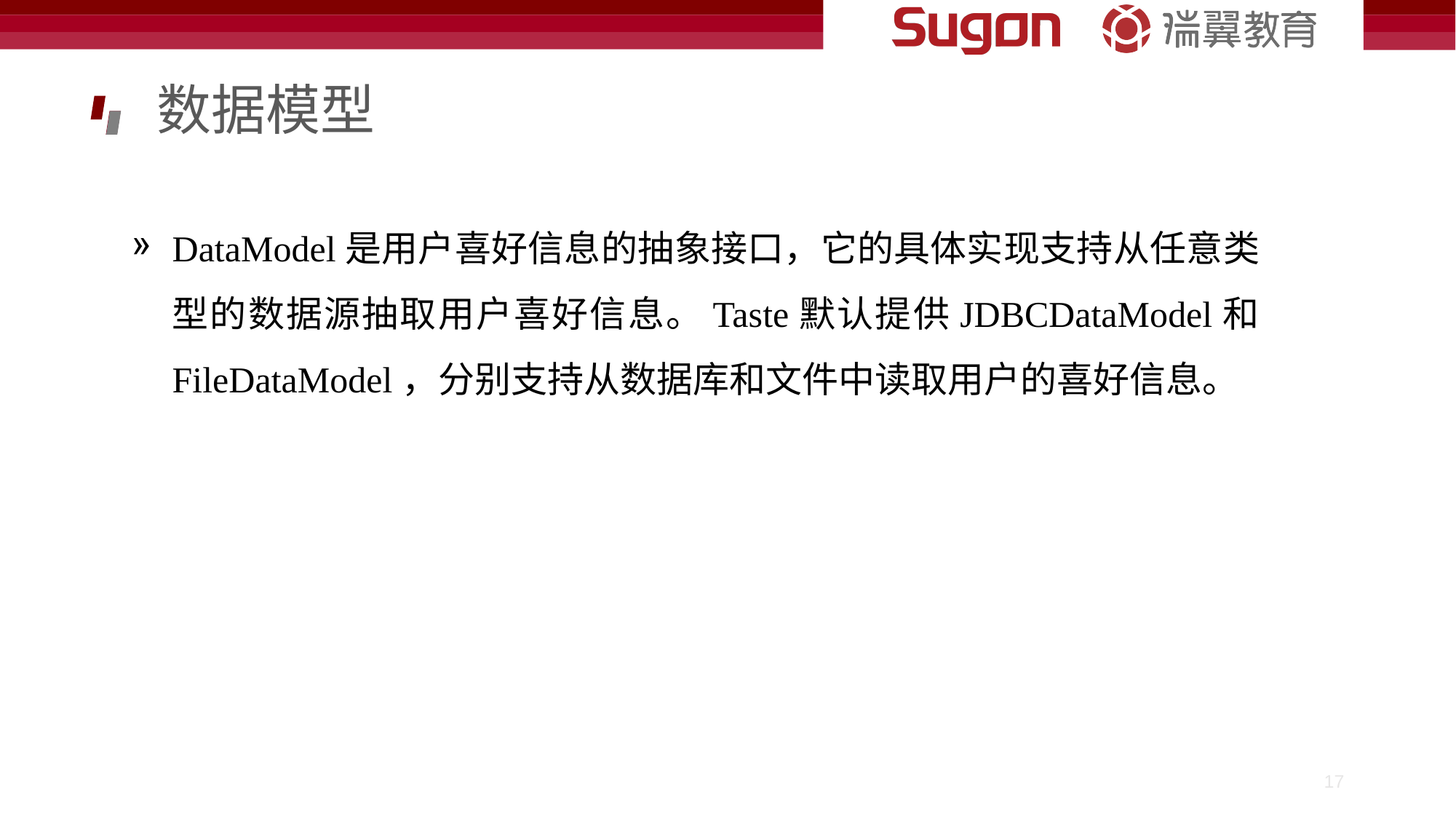

# 数据模型

DataModel是用户喜好信息的抽象接口，它的具体实现支持从任意类型的数据源抽取用户喜好信息。Taste默认提供JDBCDataModel和 FileDataModel，分别支持从数据库和文件中读取用户的喜好信息。
17